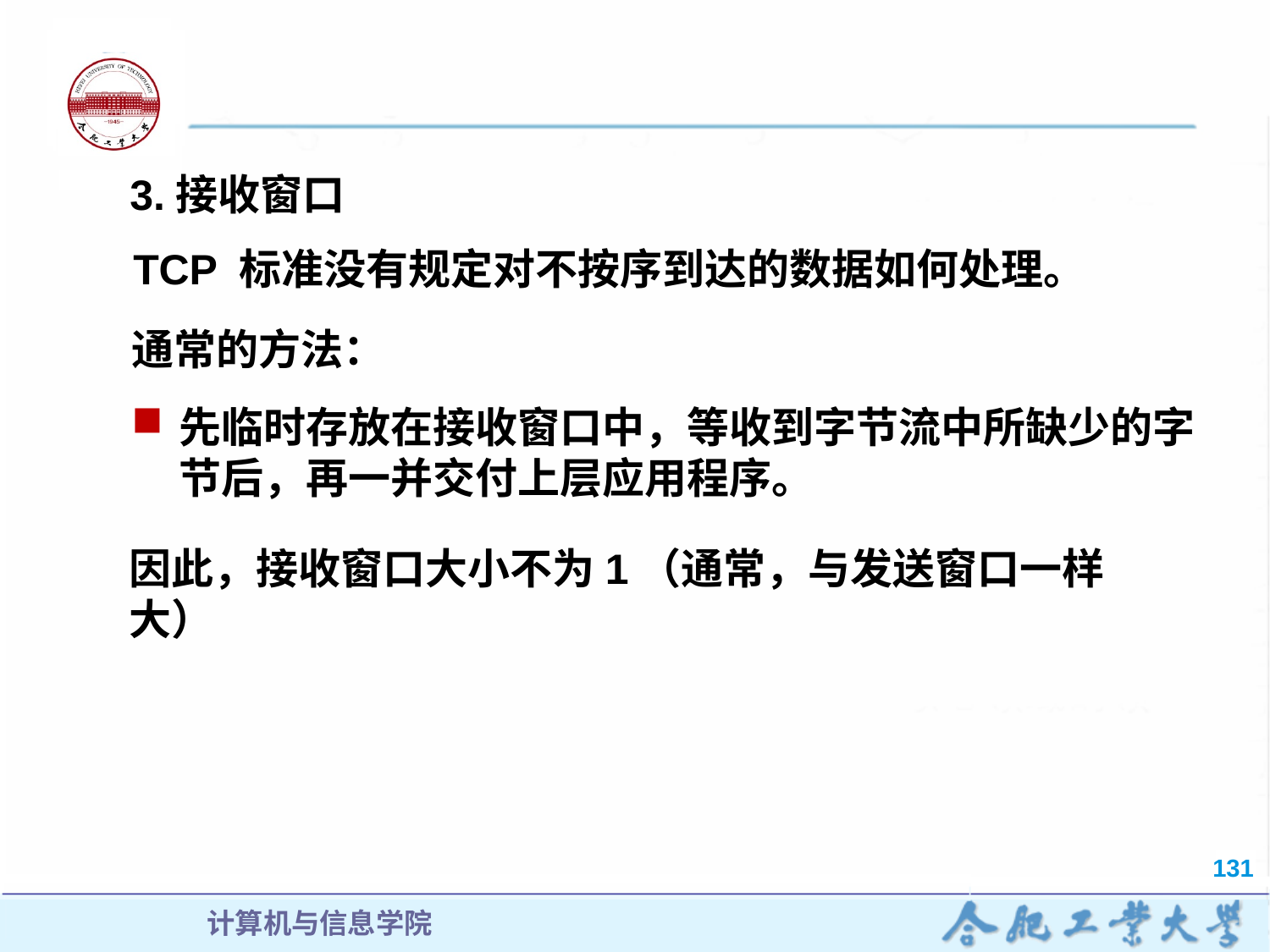

3.接收窗口
TCP 标准没有规定对不按序到达的数据如何处理。
通常的方法：
先临时存放在接收窗口中，等收到字节流中所缺少的字节后，再一并交付上层应用程序。
因此，接收窗口大小不为1（通常，与发送窗口一样大）